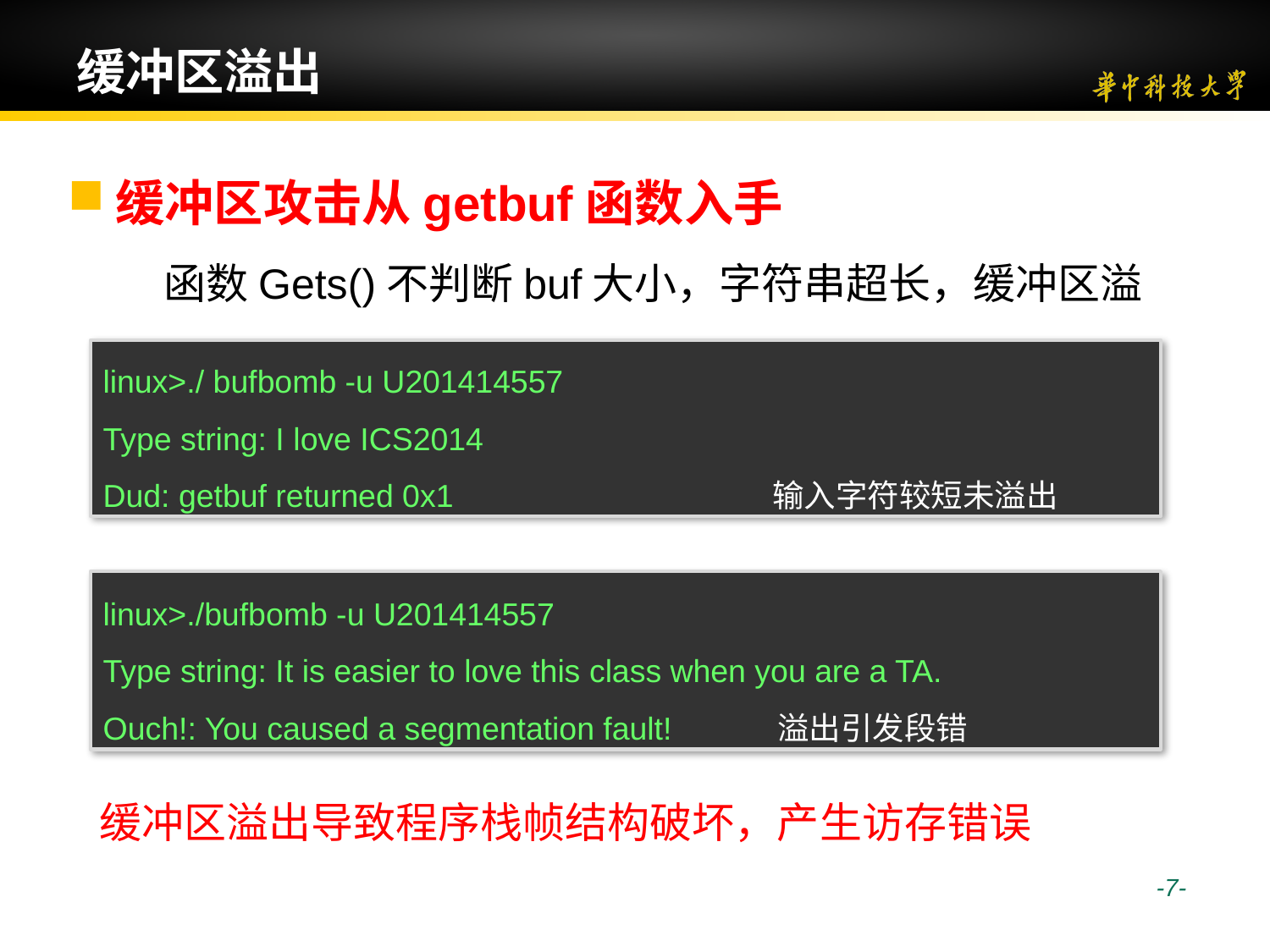

# 缓冲区溢出
缓冲区攻击从getbuf函数入手
         函数Gets()不判断buf大小，字符串超长，缓冲区溢出

linux>./ bufbomb -u U201414557
Type string: I love ICS2014
Dud: getbuf returned 0x1                                   输入字符较短未溢出
linux>./bufbomb -u U201414557
Type string: It is easier to love this class when you are a TA.
Ouch!: You caused a segmentation fault!           溢出引发段错
缓冲区溢出导致程序栈帧结构破坏，产生访存错误
 -7-